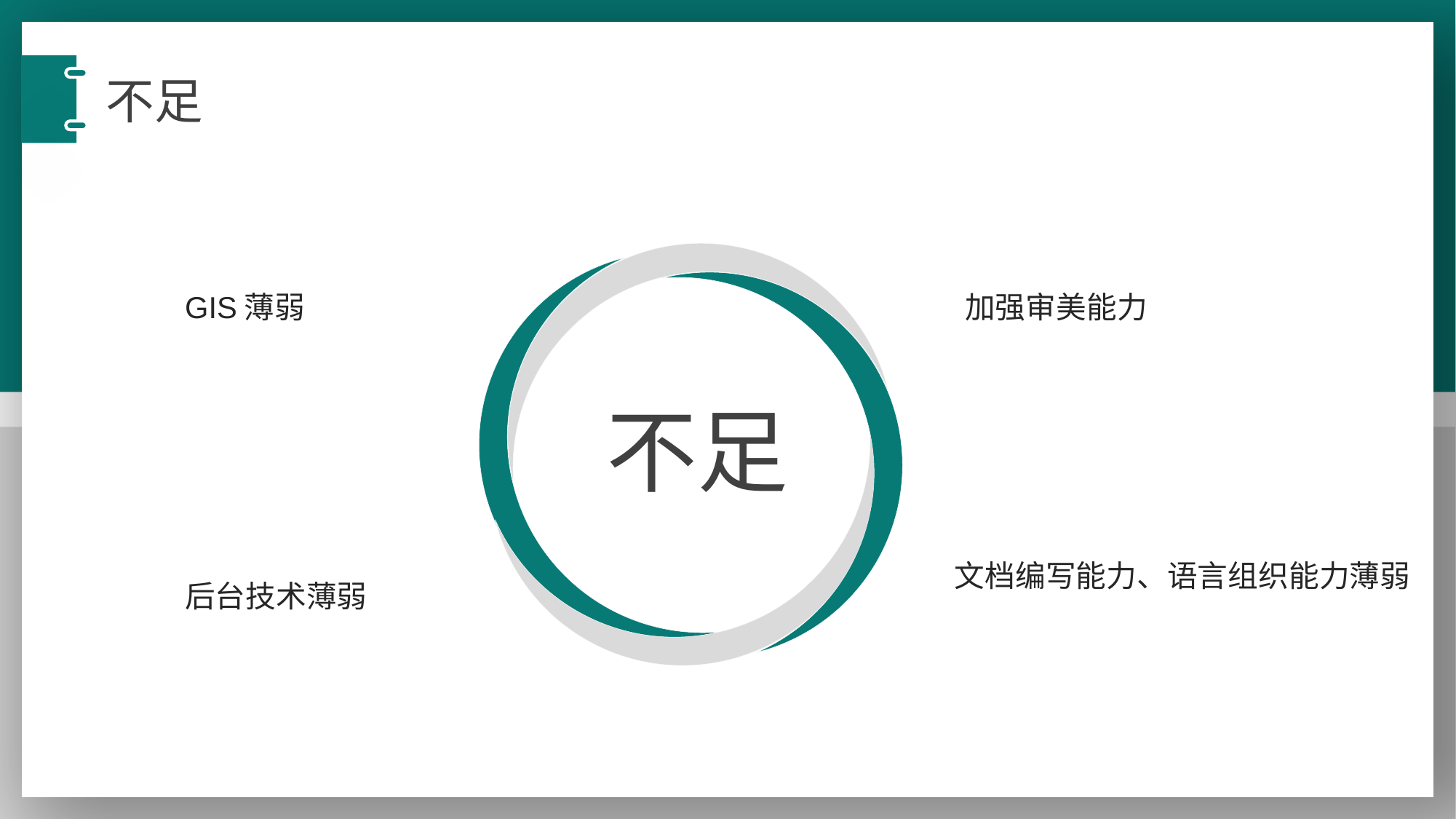

不足

GIS薄弱
加强审美能力

不足
文档编写能力、语言组织能力薄弱
后台技术薄弱